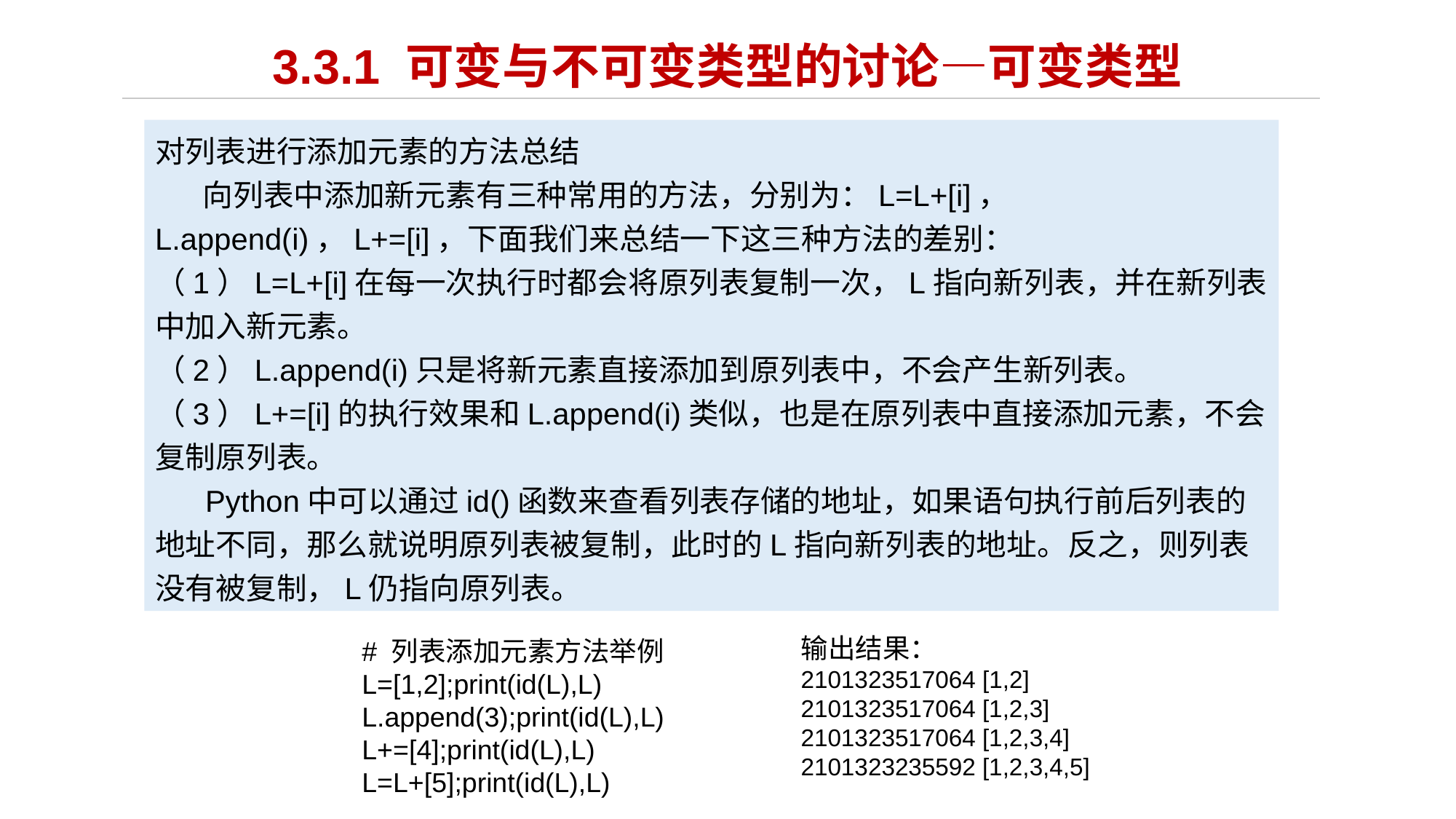

# 3.3.1 可变与不可变类型的讨论—可变类型
对列表进行添加元素的方法总结
      向列表中添加新元素有三种常用的方法，分别为：L=L+[i]， L.append(i)，L+=[i]，下面我们来总结一下这三种方法的差别：
（1）L=L+[i]在每一次执行时都会将原列表复制一次，L指向新列表，并在新列表中加入新元素。
（2）L.append(i)只是将新元素直接添加到原列表中，不会产生新列表。
（3）L+=[i]的执行效果和L.append(i)类似，也是在原列表中直接添加元素，不会复制原列表。
      Python中可以通过id()函数来查看列表存储的地址，如果语句执行前后列表的地址不同，那么就说明原列表被复制，此时的L指向新列表的地址。反之，则列表没有被复制，L仍指向原列表。
输出结果：
2101323517064 [1,2]
2101323517064 [1,2,3] 2101323517064 [1,2,3,4]
2101323235592 [1,2,3,4,5]
# 列表添加元素方法举例
L=[1,2];print(id(L),L)
L.append(3);print(id(L),L)
L+=[4];print(id(L),L)
L=L+[5];print(id(L),L)